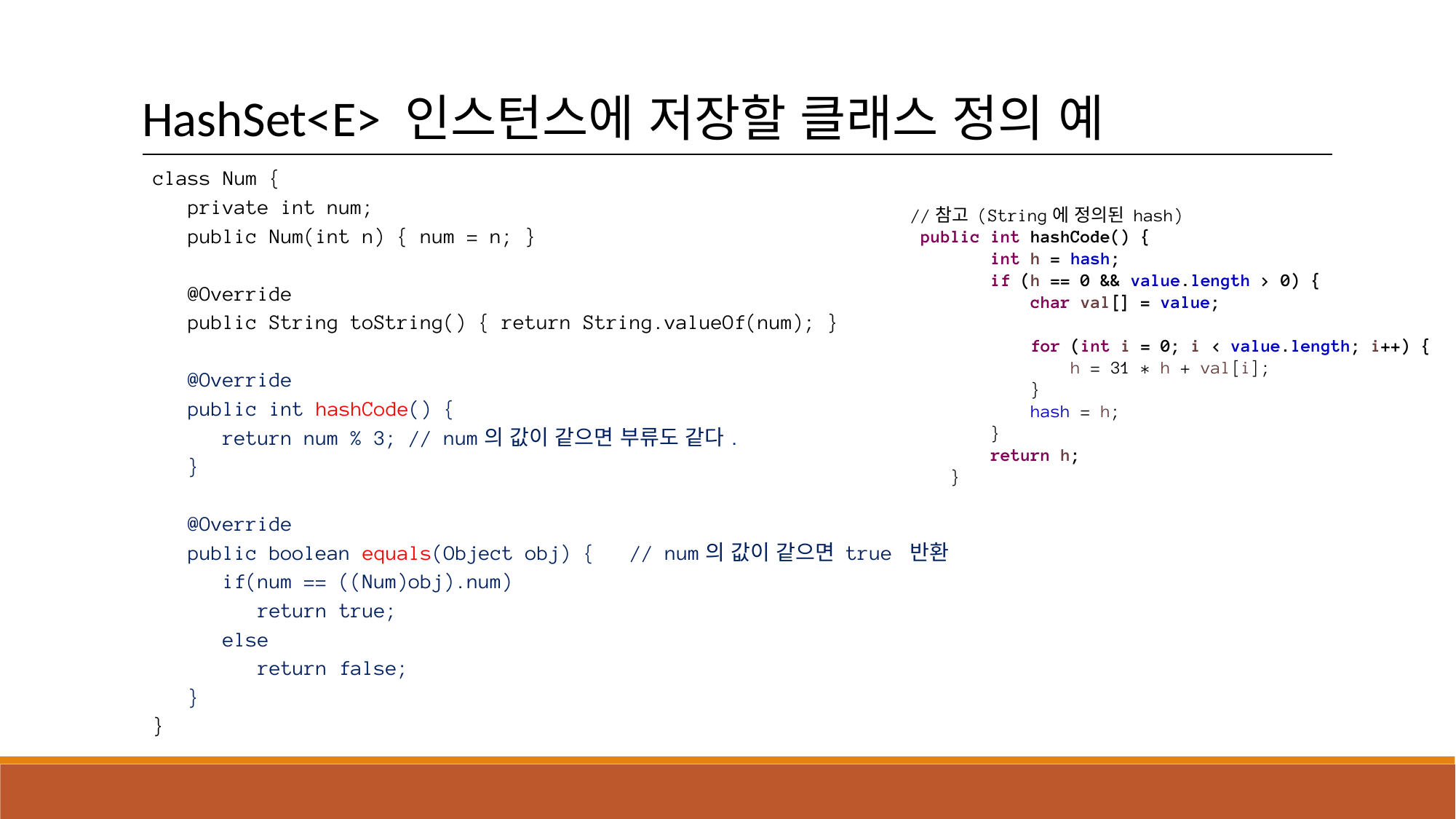

HashSet<E> 인스턴스에 저장할 클래스 정의 예
class Num {
   private int num;
   public Num(int n) { num = n; }

   @Override
   public String toString() { return String.valueOf(num); }

   @Override
   public int hashCode() {
      return num % 3; // num의 값이 같으면 부류도 같다.
   }

   @Override
   public boolean equals(Object obj) {   // num의 값이 같으면 true 반환
      if(num == ((Num)obj).num)
         return true;
      else
         return false;
   }
}
//참고 (String에 정의된 hash)
 public int hashCode() {
        int h = hash;
        if (h == 0 && value.length > 0) {
            char val[] = value;

            for (int i = 0; i < value.length; i++) {
                h = 31 * h + val[i];
            }
            hash = h;
        }
        return h;
    }